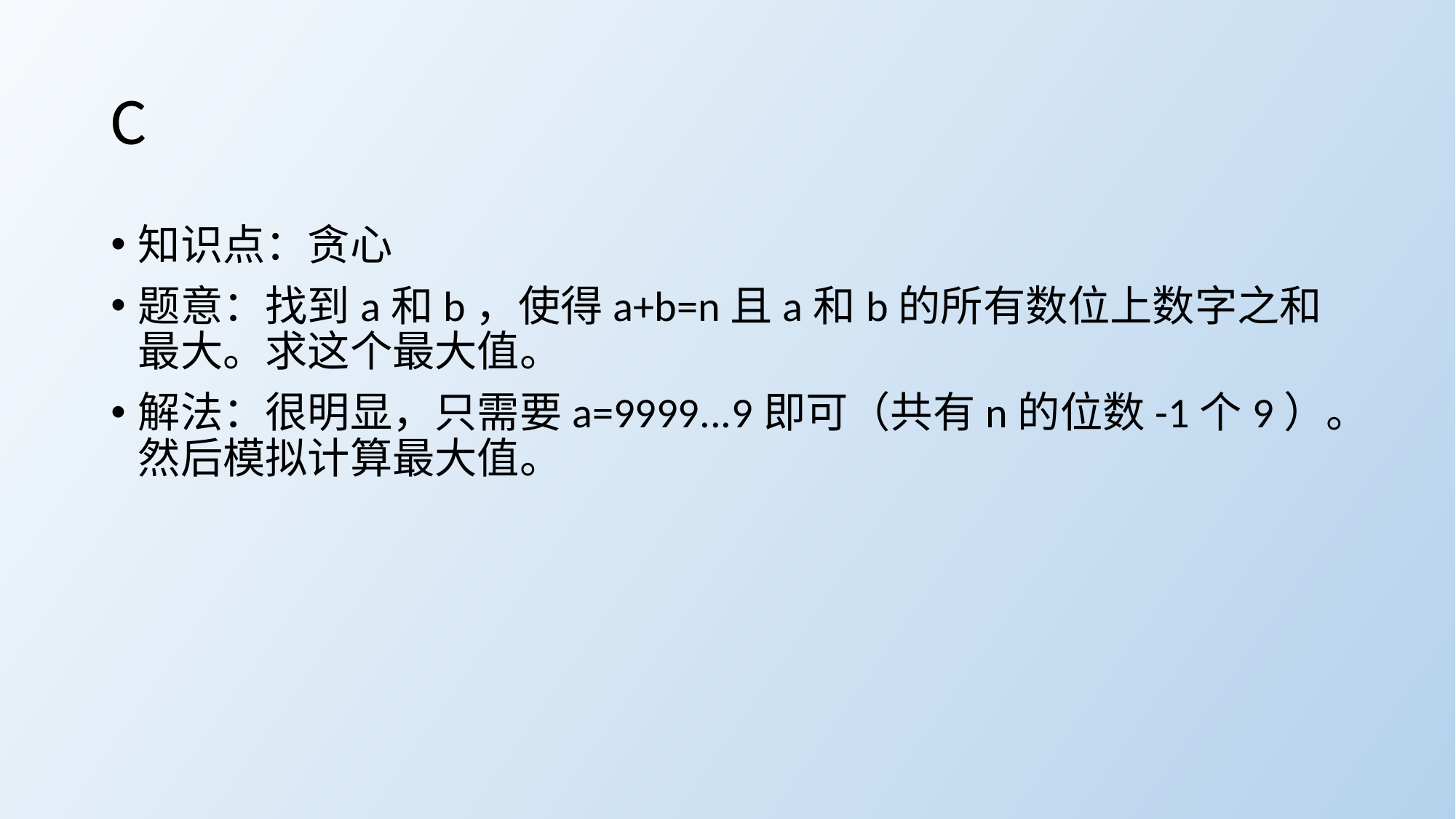

# C
知识点：贪心
题意：找到a和b，使得a+b=n且a和b的所有数位上数字之和最大。求这个最大值。
解法：很明显，只需要a=9999...9即可（共有n的位数-1个9）。然后模拟计算最大值。